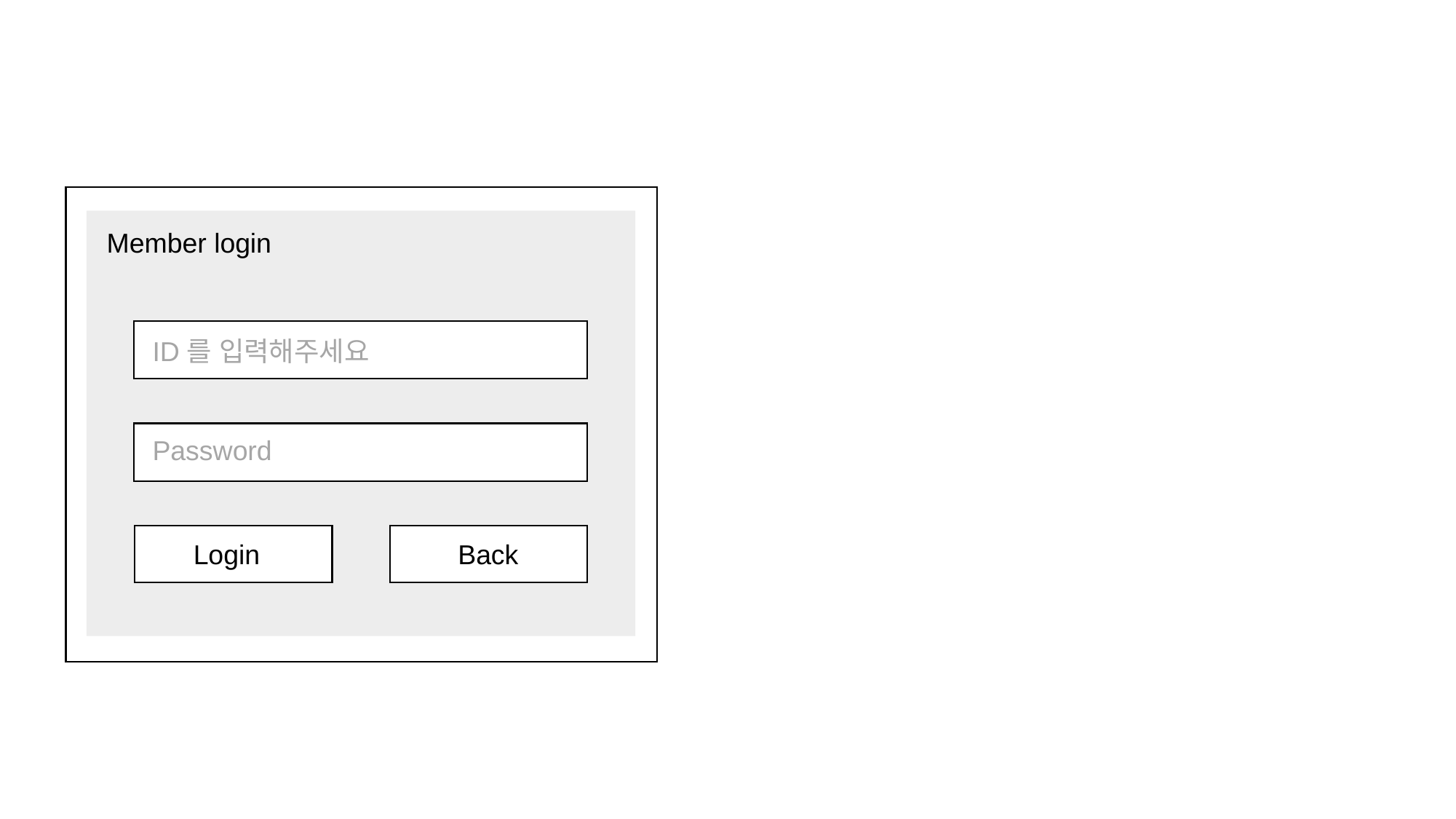

Member login

ID를 입력해주세요

Password

Login
Back